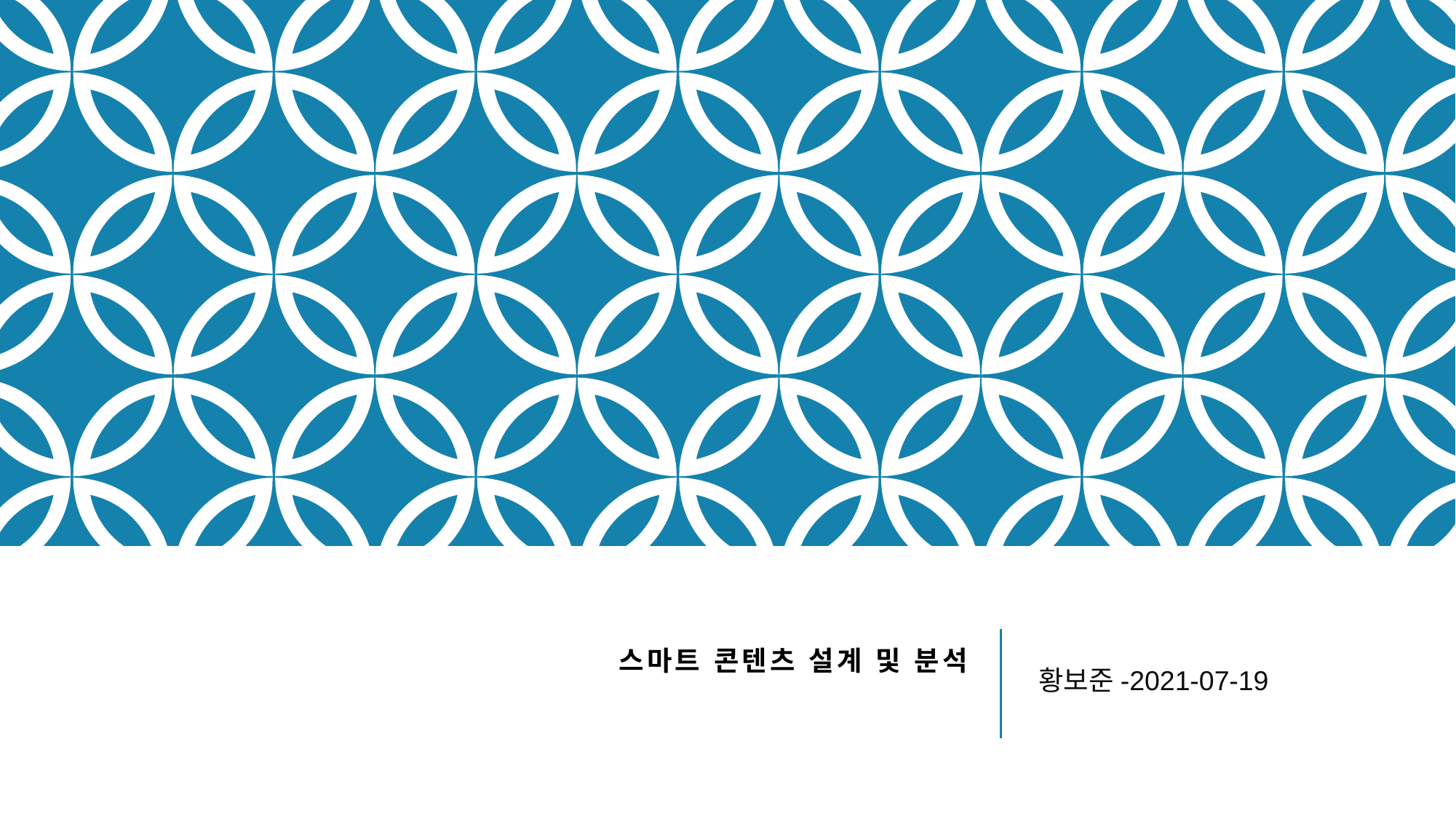

# 스마트 콘텐츠 설계 및 분석
황보준-2021-07-19